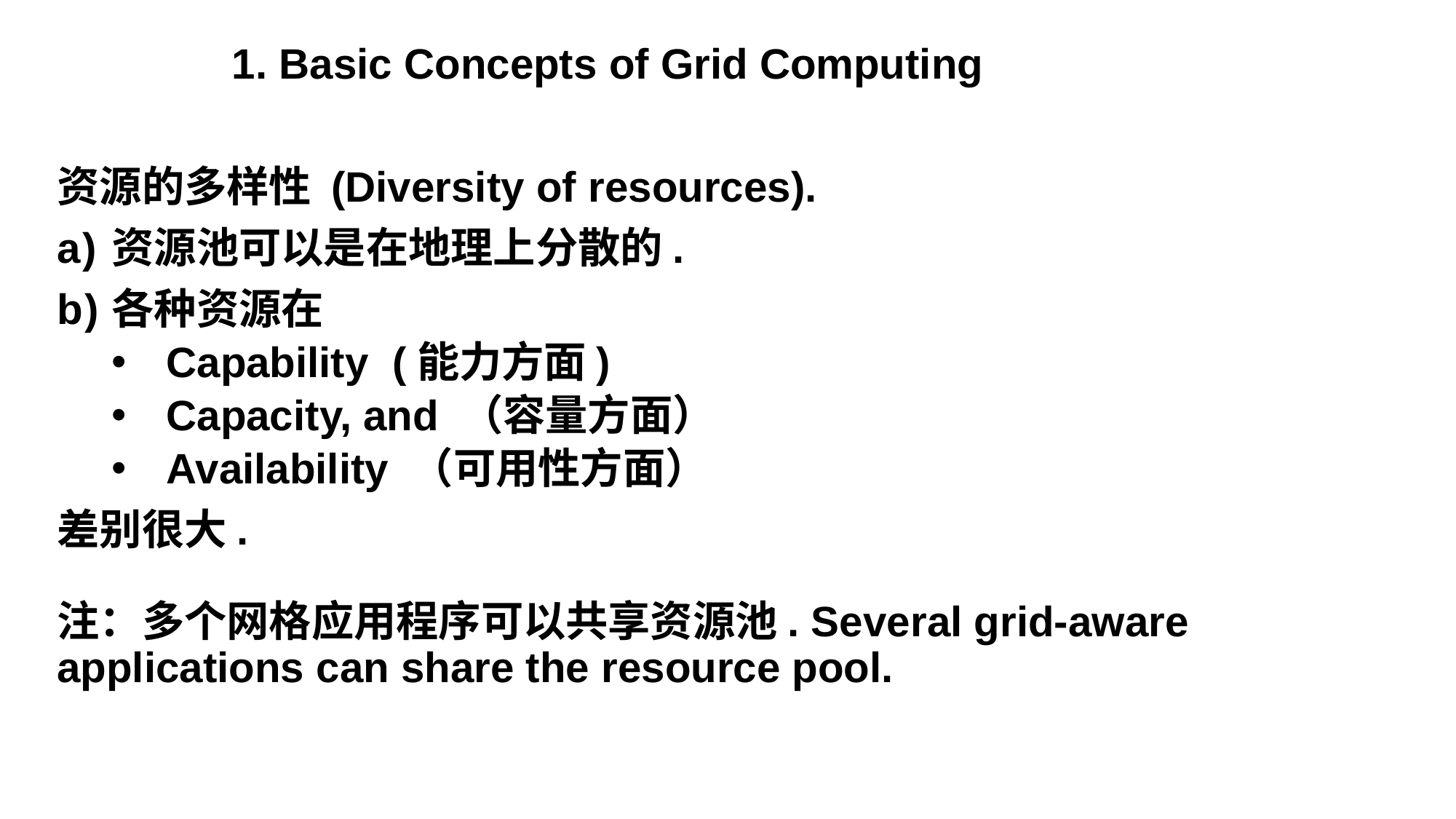

1. Basic Concepts of Grid Computing
资源的多样性 (Diversity of resources).
资源池可以是在地理上分散的.
各种资源在
Capability  (能力方面)
Capacity, and （容量方面）
Availability （可用性方面）
差别很大.

注：多个网格应用程序可以共享资源池. Several grid-aware
applications can share the resource pool.